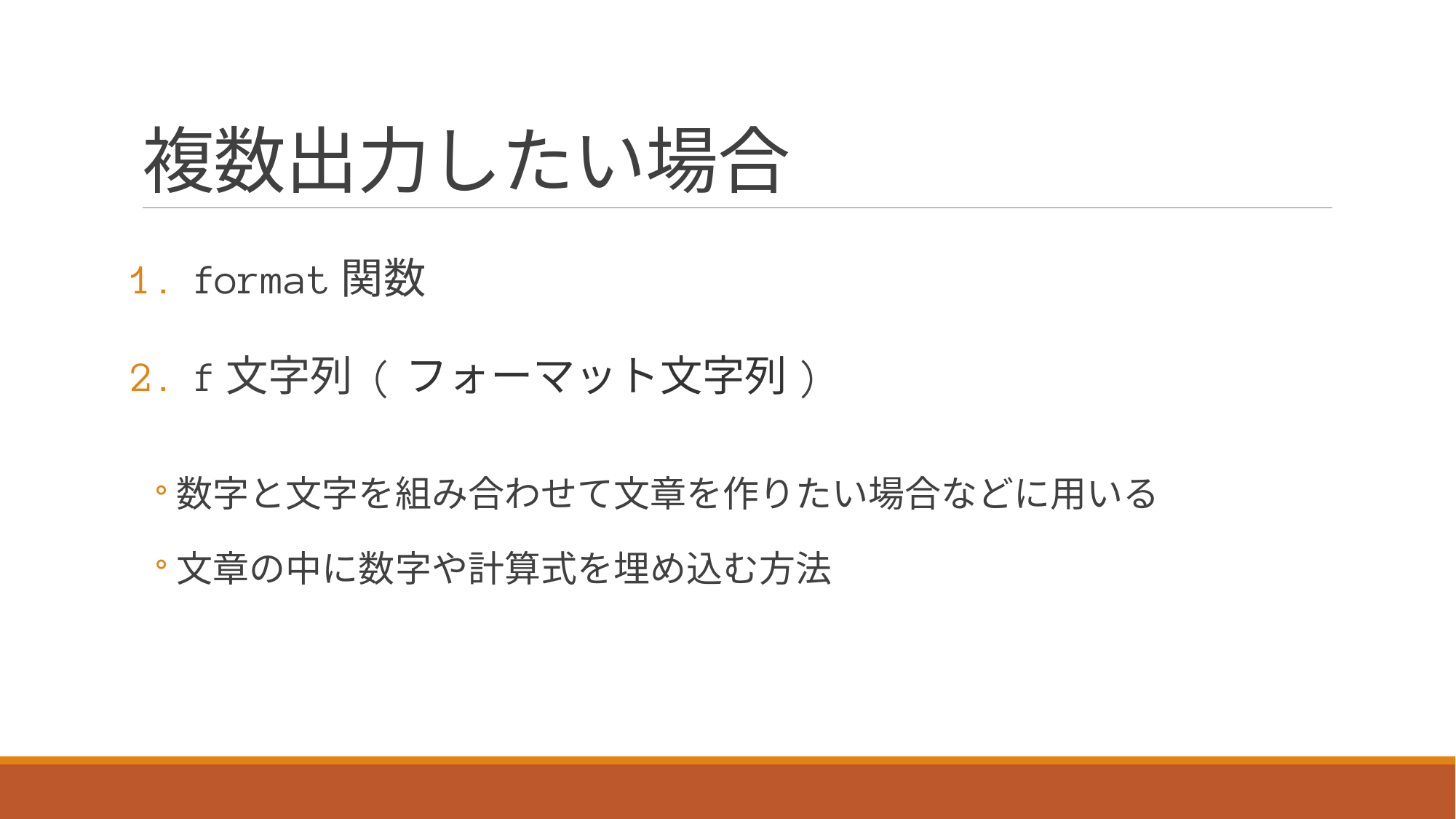

# 複数出力したい場合
format関数
f文字列 (フォーマット文字列)

数字と文字を組み合わせて文章を作りたい場合などに用いる
文章の中に数字や計算式を埋め込む方法